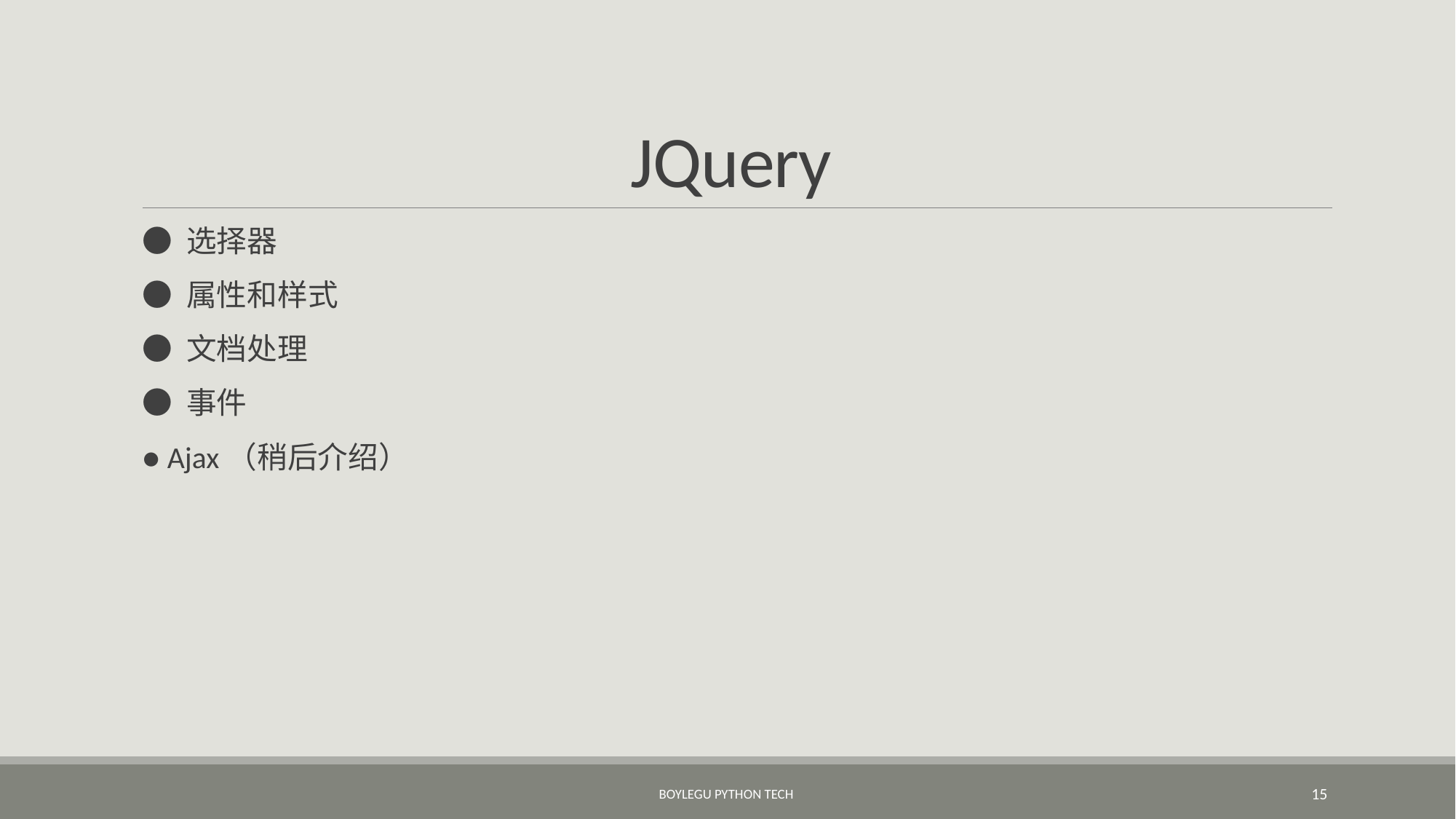

# JQuery
● 选择器
● 属性和样式
● 文档处理
● 事件
● Ajax（稍后介绍）

BoyleGu Python Tech
15